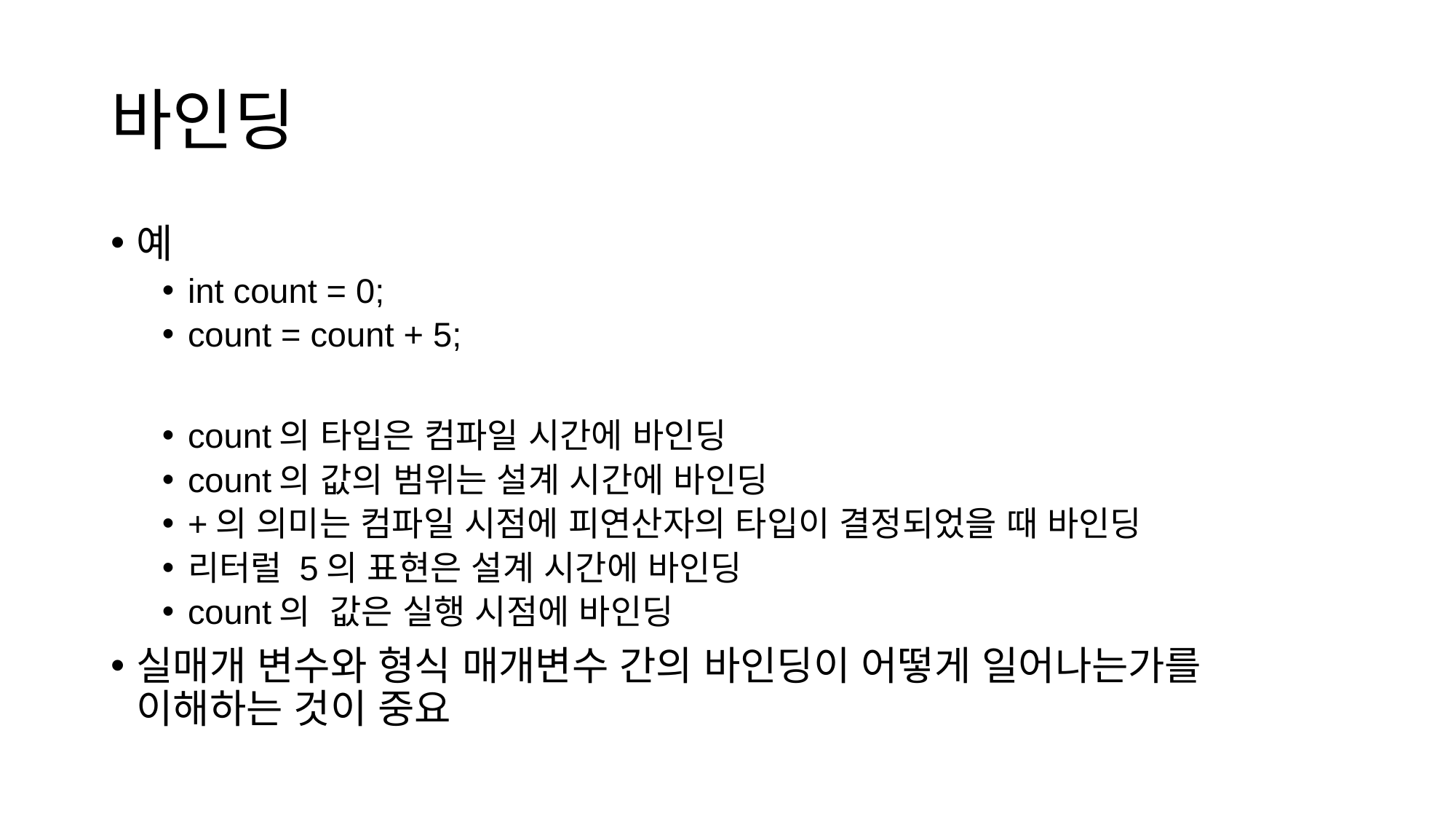

# 바인딩
예
int count = 0;
count = count + 5;

count의 타입은 컴파일 시간에 바인딩
count의 값의 범위는 설계 시간에 바인딩
+의 의미는 컴파일 시점에 피연산자의 타입이 결정되었을 때 바인딩
리터럴 5의 표현은 설계 시간에 바인딩
count의  값은 실행 시점에 바인딩
실매개 변수와 형식 매개변수 간의 바인딩이 어떻게 일어나는가를 이해하는 것이 중요